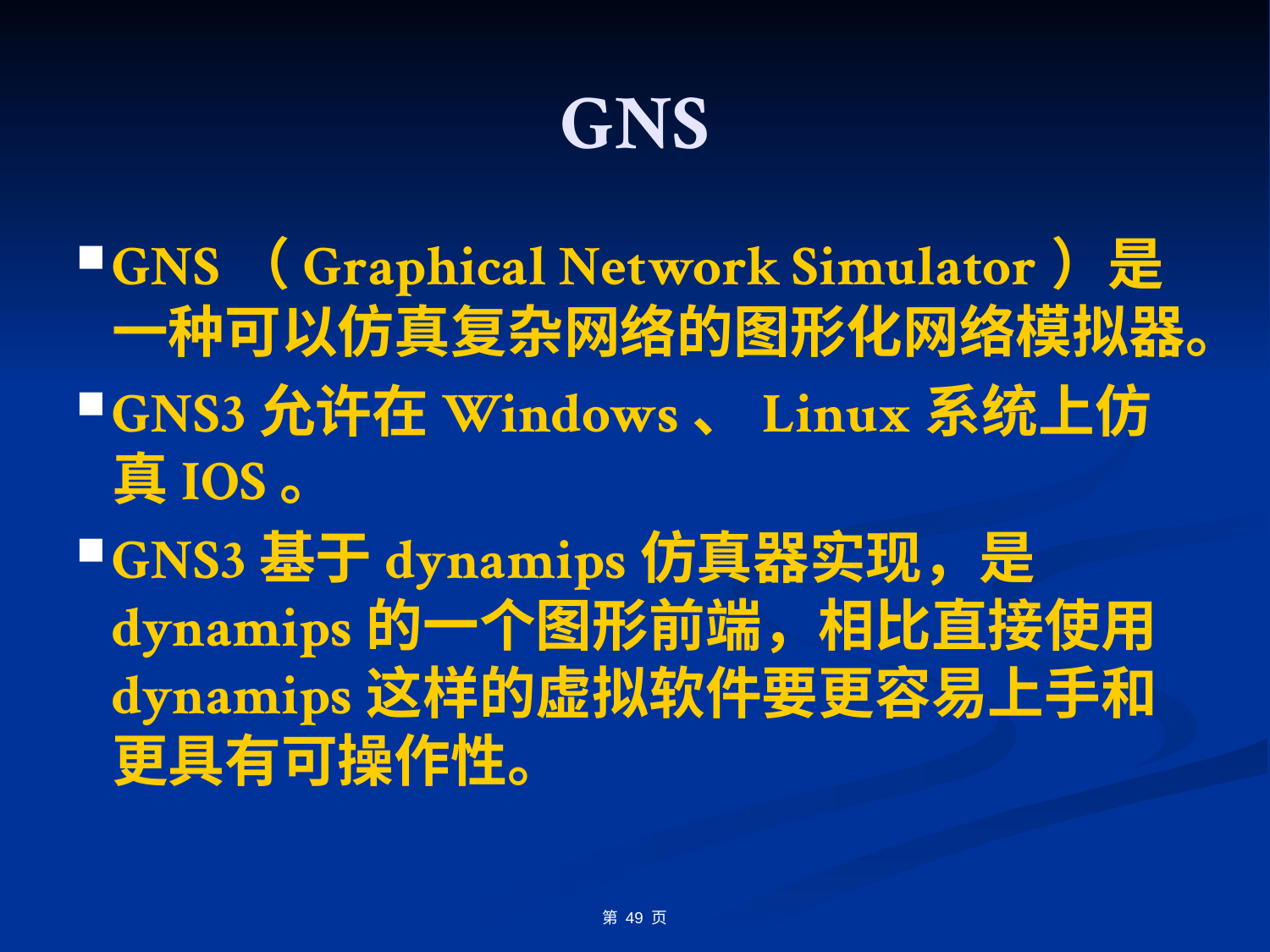

# GNS
GNS（Graphical Network Simulator）是一种可以仿真复杂网络的图形化网络模拟器。
GNS3允许在Windows、Linux系统上仿真IOS。
GNS3基于dynamips仿真器实现，是dynamips的一个图形前端，相比直接使用dynamips这样的虚拟软件要更容易上手和更具有可操作性。
第 49 页